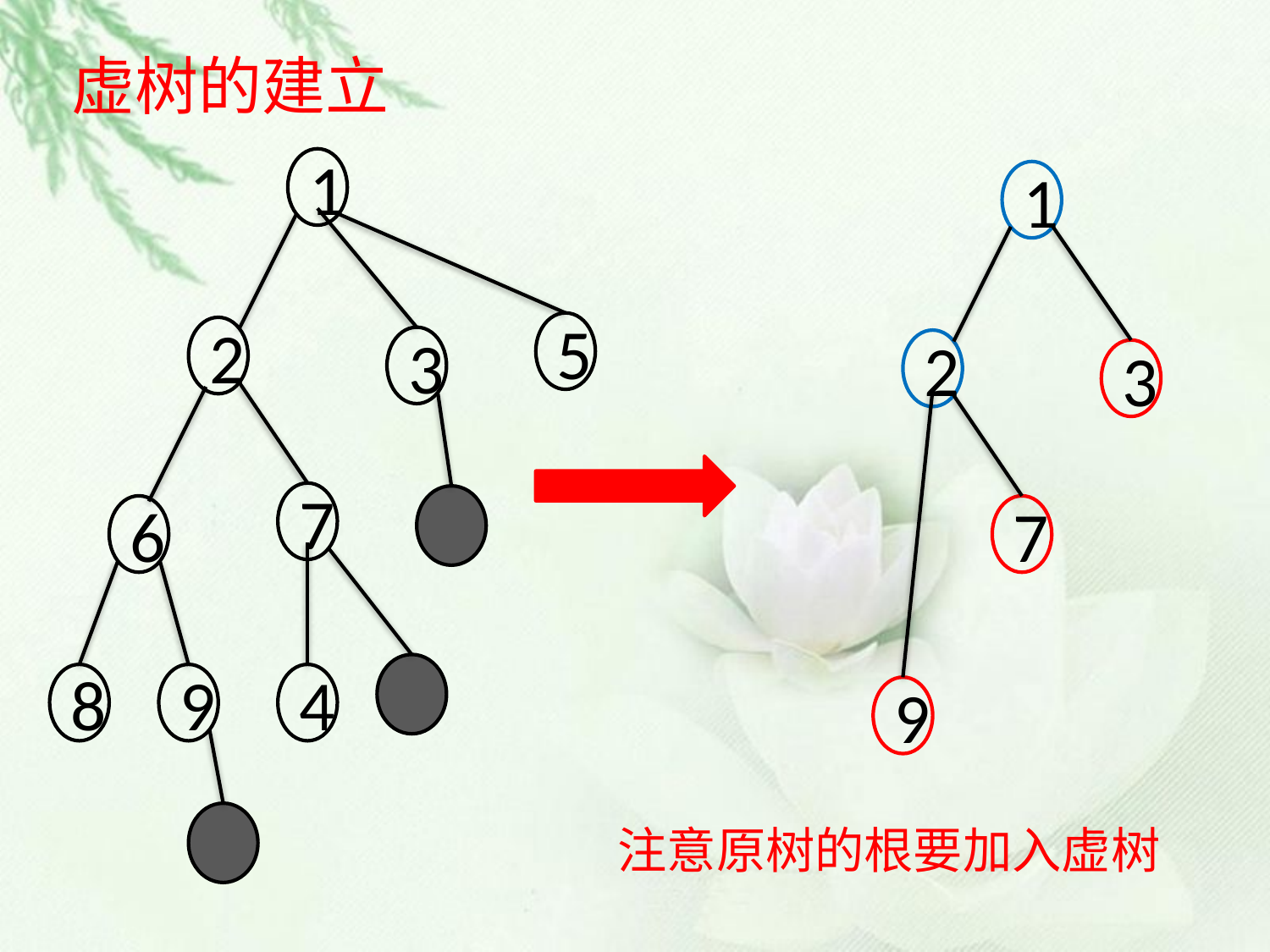

虚树的建立

1
1
5
2
3
2
3

7

6
7

8
9
4
9

注意原树的根要加入虚树